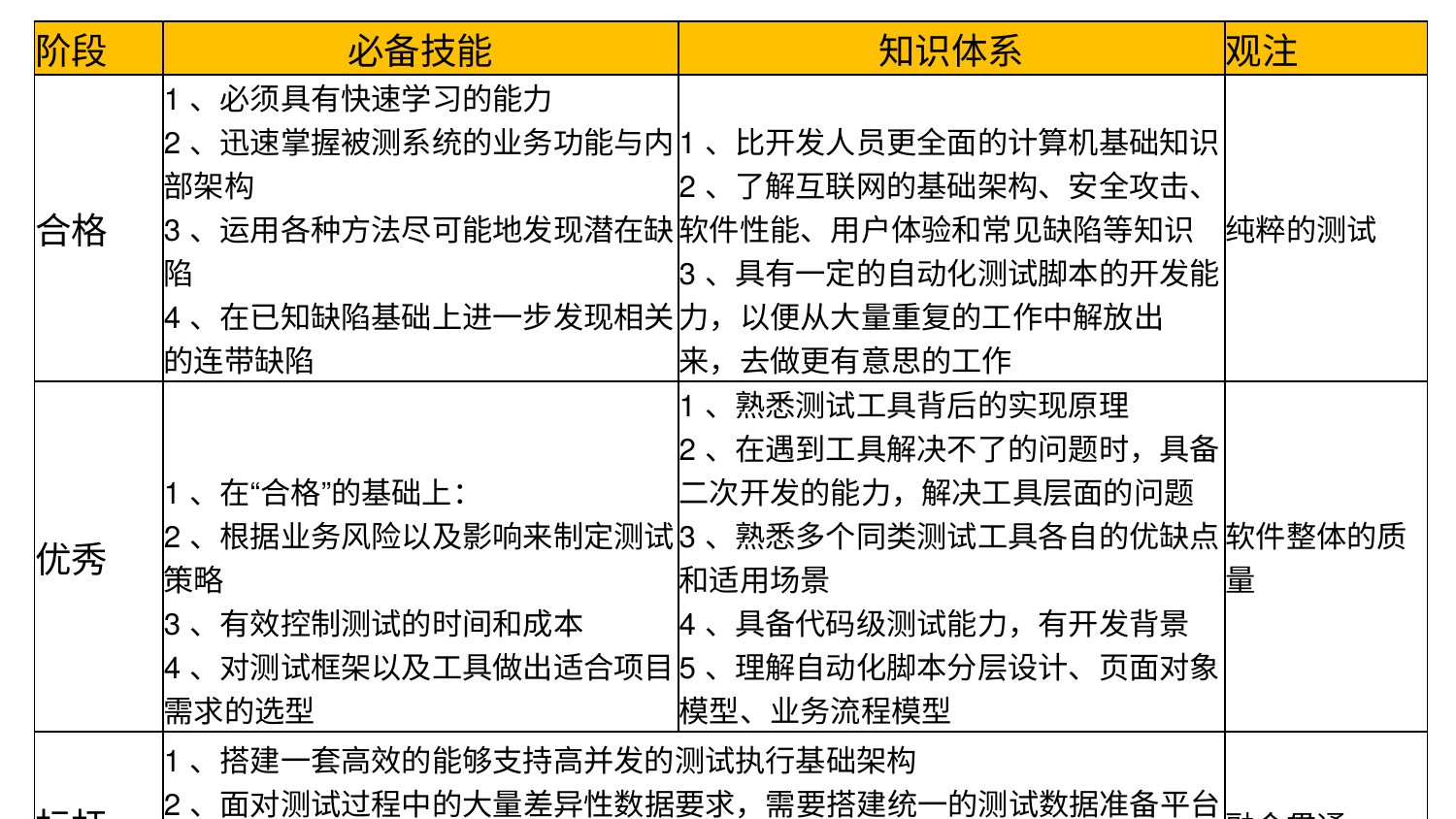

| 阶段 | 必备技能 | 知识体系 | 观注 |
| --- | --- | --- | --- |
| 合格 | 1、必须具有快速学习的能力 2、迅速掌握被测系统的业务功能与内部架构 3、运用各种方法尽可能地发现潜在缺陷 4、在已知缺陷基础上进一步发现相关的连带缺陷 | 1、比开发人员更全面的计算机基础知识 2、了解互联网的基础架构、安全攻击、软件性能、用户体验和常见缺陷等知识 3、具有一定的自动化测试脚本的开发能力，以便从大量重复的工作中解放出来，去做更有意思的工作 | 纯粹的测试 |
| 优秀 | 1、在“合格”的基础上： 2、根据业务风险以及影响来制定测试策略 3、有效控制测试的时间和成本 4、对测试框架以及工具做出适合项目需求的选型 | 1、熟悉测试工具背后的实现原理 2、在遇到工具解决不了的问题时，具备二次开发的能力，解决工具层面的问题 3、熟悉多个同类测试工具各自的优缺点和适用场景 4、具备代码级测试能力，有开发背景 5、理解自动化脚本分层设计、页面对象模型、业务流程模型 | 软件整体的质量 |
| 标杆 | 1、搭建一套高效的能够支持高并发的测试执行基础架构 2、面对测试过程中的大量差异性数据要求，需要搭建统一的测试数据准备平台 3、为了可以更方便地和持续集成与发布系统（CI/CD）以解耦的形式做集成，需要统一发起测试执行的接口 |  | 融会贯通 |